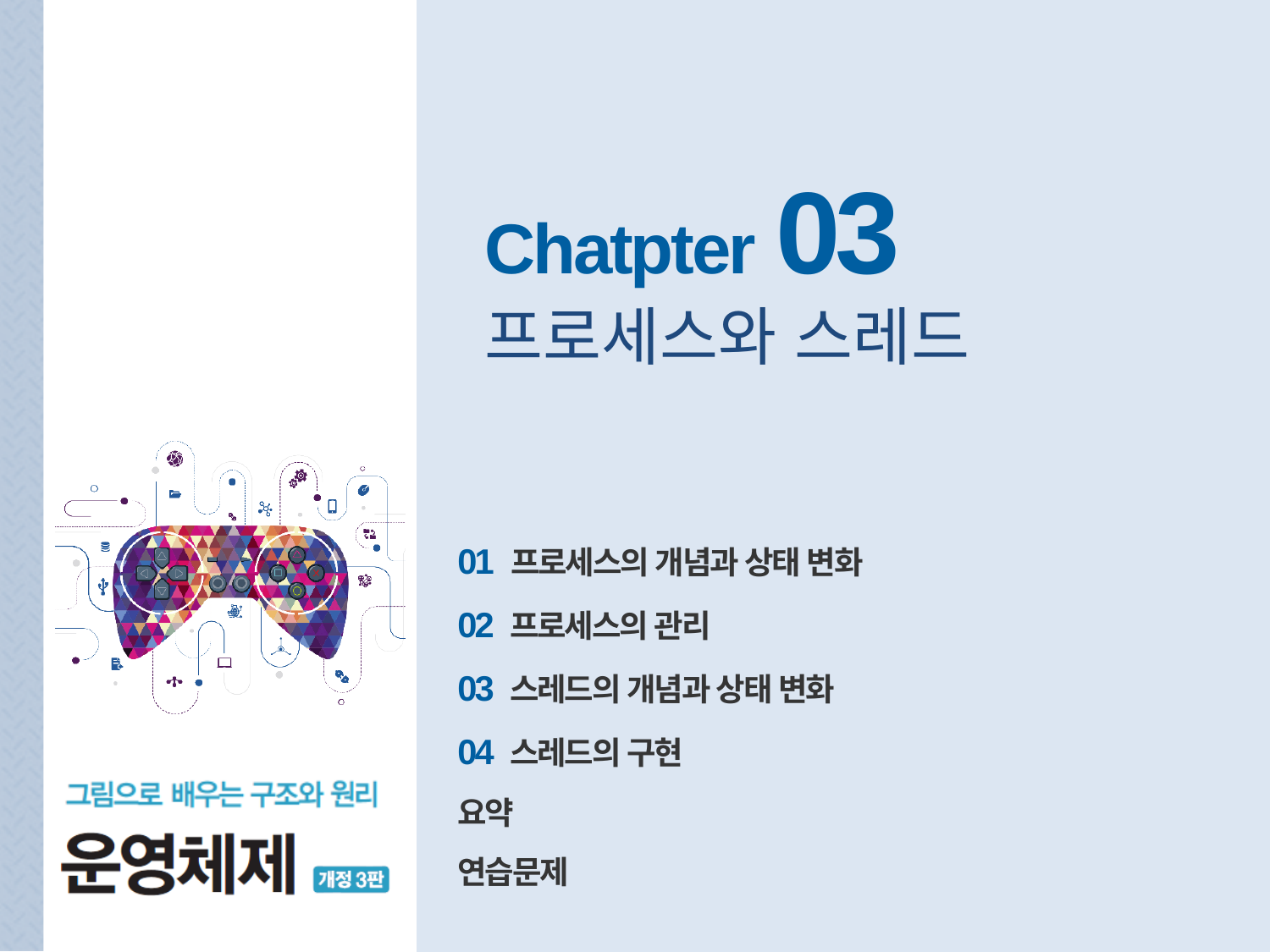

Chatpter 03
프로세스와 스레드
01 프로세스의 개념과 상태 변화
02 프로세스의 관리
03 스레드의 개념과 상태 변화
04 스레드의 구현
요약
연습문제